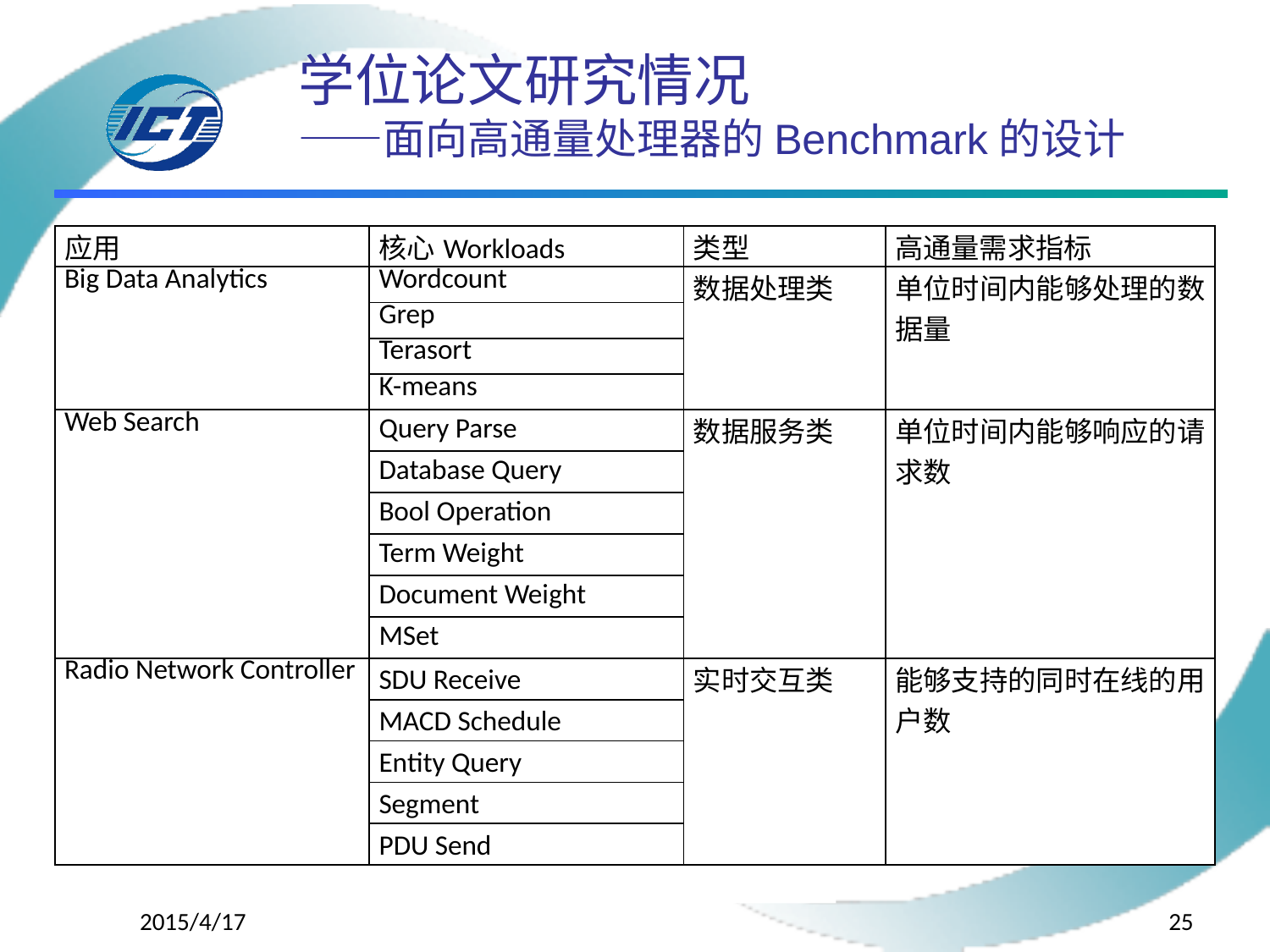

# 学位论文研究情况 ——面向高通量处理器的Benchmark的设计
| 应用 | 核心Workloads | 类型 | 高通量需求指标 |
| --- | --- | --- | --- |
| Big Data Analytics | Wordcount | 数据处理类 | 单位时间内能够处理的数据量 |
|  | Grep |  |  |
|  | Terasort |  |  |
|  | K-means |  |  |
| Web Search | Query Parse | 数据服务类 | 单位时间内能够响应的请求数 |
|  | Database Query |  |  |
|  | Bool Operation |  |  |
|  | Term Weight |  |  |
|  | Document Weight |  |  |
|  | MSet |  |  |
| Radio Network Controller | SDU Receive | 实时交互类 | 能够支持的同时在线的用户数 |
|  | MACD Schedule |  |  |
|  | Entity Query |  |  |
|  | Segment |  |  |
|  | PDU Send |  |  |
2015/4/17
25